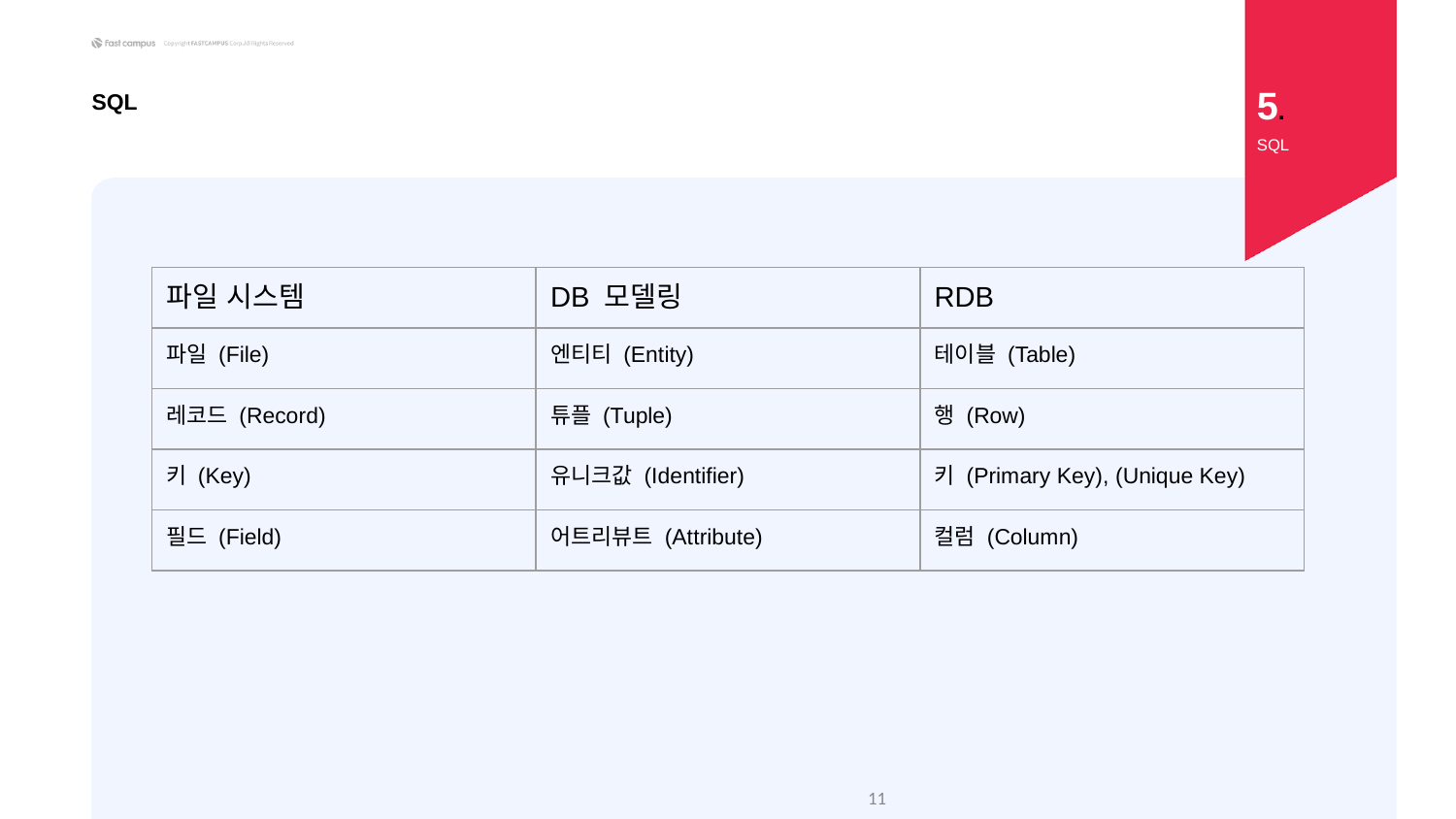

5.
SQL
SQL
| 파일 시스템 | DB 모델링 | RDB |
| --- | --- | --- |
| 파일 (File) | 엔티티 (Entity) | 테이블 (Table) |
| 레코드 (Record) | 튜플 (Tuple) | 행 (Row) |
| 키 (Key) | 유니크값 (Identifier) | 키 (Primary Key), (Unique Key) |
| 필드 (Field) | 어트리뷰트 (Attribute) | 컬럼 (Column) |
11